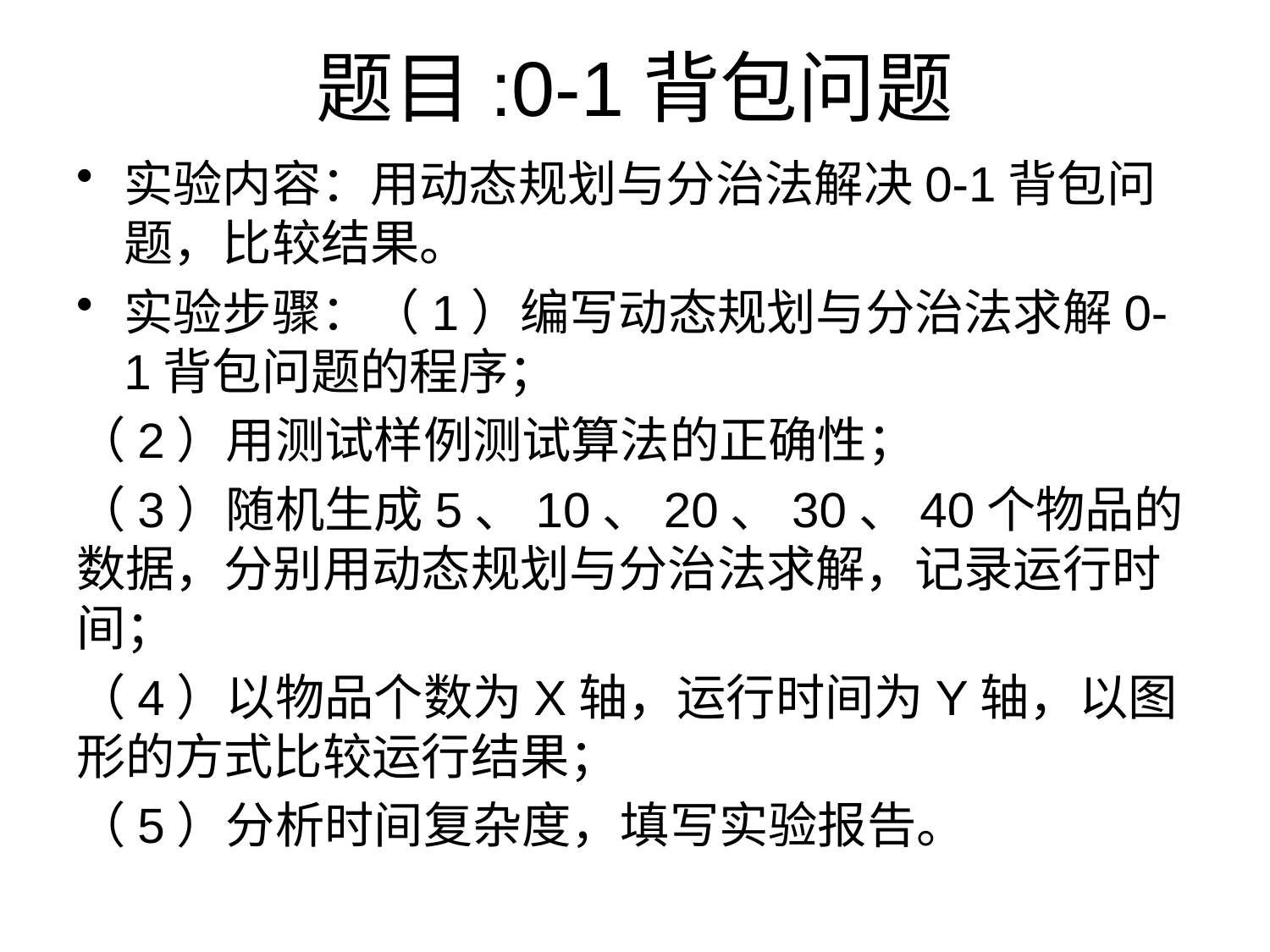

# 题目:0-1背包问题
实验内容：用动态规划与分治法解决0-1背包问题，比较结果。
实验步骤：（1）编写动态规划与分治法求解0-1背包问题的程序；
（2）用测试样例测试算法的正确性；
（3）随机生成5、10、20、30、40个物品的数据，分别用动态规划与分治法求解，记录运行时间；
（4）以物品个数为X轴，运行时间为Y轴，以图形的方式比较运行结果；
（5）分析时间复杂度，填写实验报告。